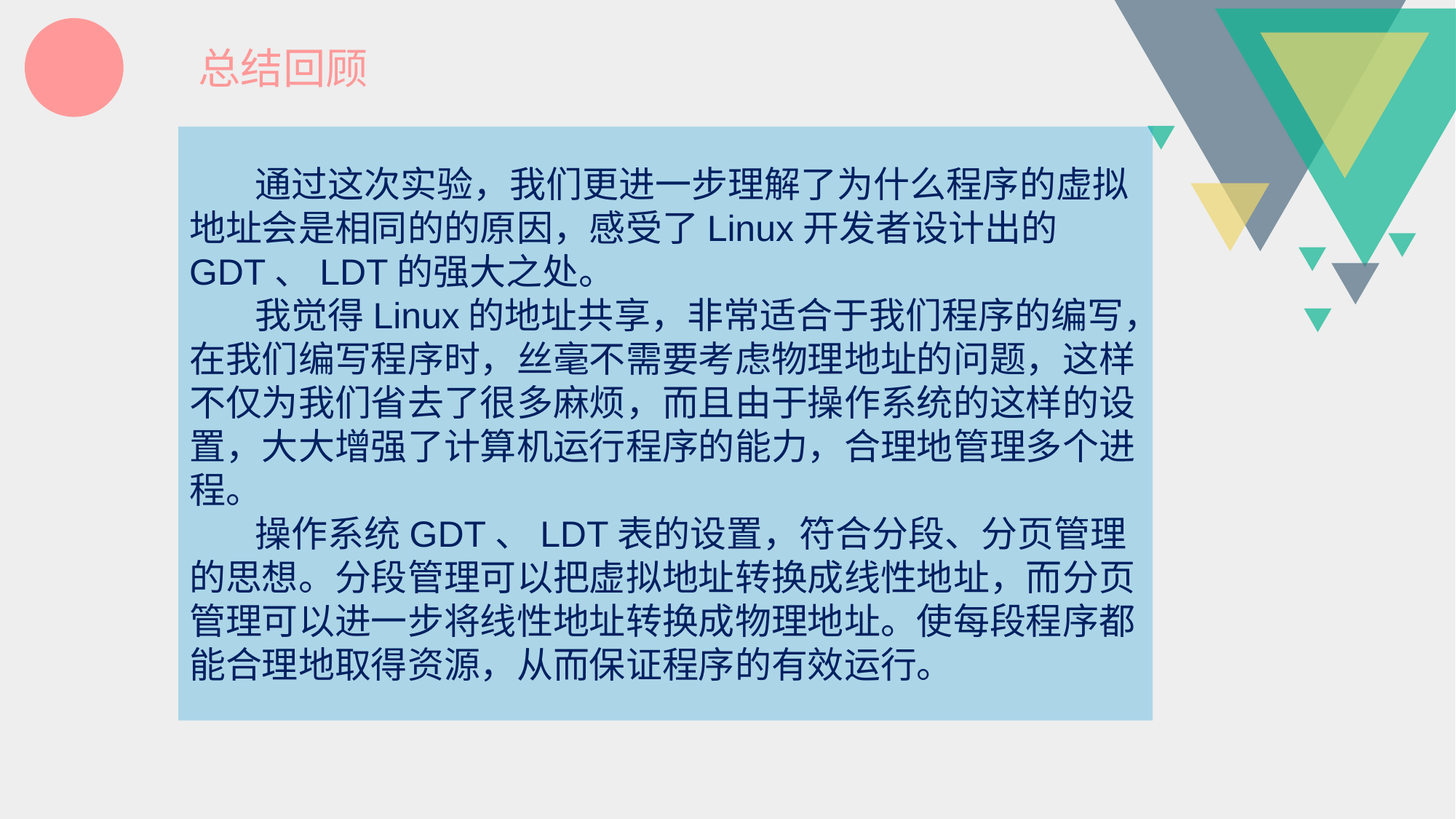

总结回顾
       通过这次实验，我们更进一步理解了为什么程序的虚拟地址会是相同的的原因，感受了Linux开发者设计出的GDT、LDT的强大之处。
       我觉得Linux的地址共享，非常适合于我们程序的编写，在我们编写程序时，丝毫不需要考虑物理地址的问题，这样不仅为我们省去了很多麻烦，而且由于操作系统的这样的设置，大大增强了计算机运行程序的能力，合理地管理多个进程。
       操作系统GDT、LDT表的设置，符合分段、分页管理的思想。分段管理可以把虚拟地址转换成线性地址，而分页管理可以进一步将线性地址转换成物理地址。使每段程序都能合理地取得资源，从而保证程序的有效运行。